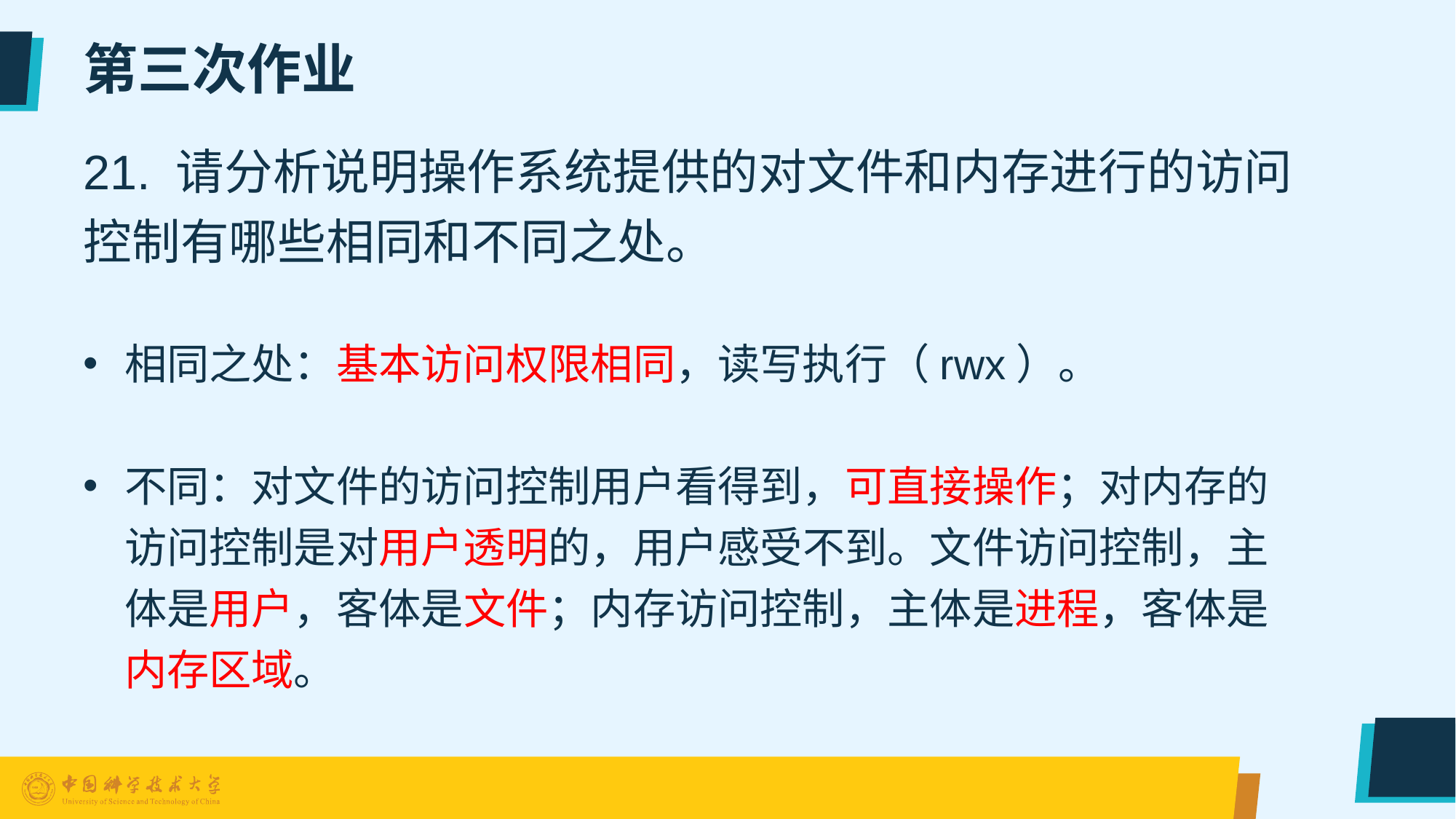

# 第三次作业
21. 请分析说明操作系统提供的对文件和内存进行的访问控制有哪些相同和不同之处。

相同之处：基本访问权限相同，读写执行（rwx）。

不同：对文件的访问控制用户看得到，可直接操作；对内存的访问控制是对用户透明的，用户感受不到。文件访问控制，主体是用户，客体是文件；内存访问控制，主体是进程，客体是内存区域。

9